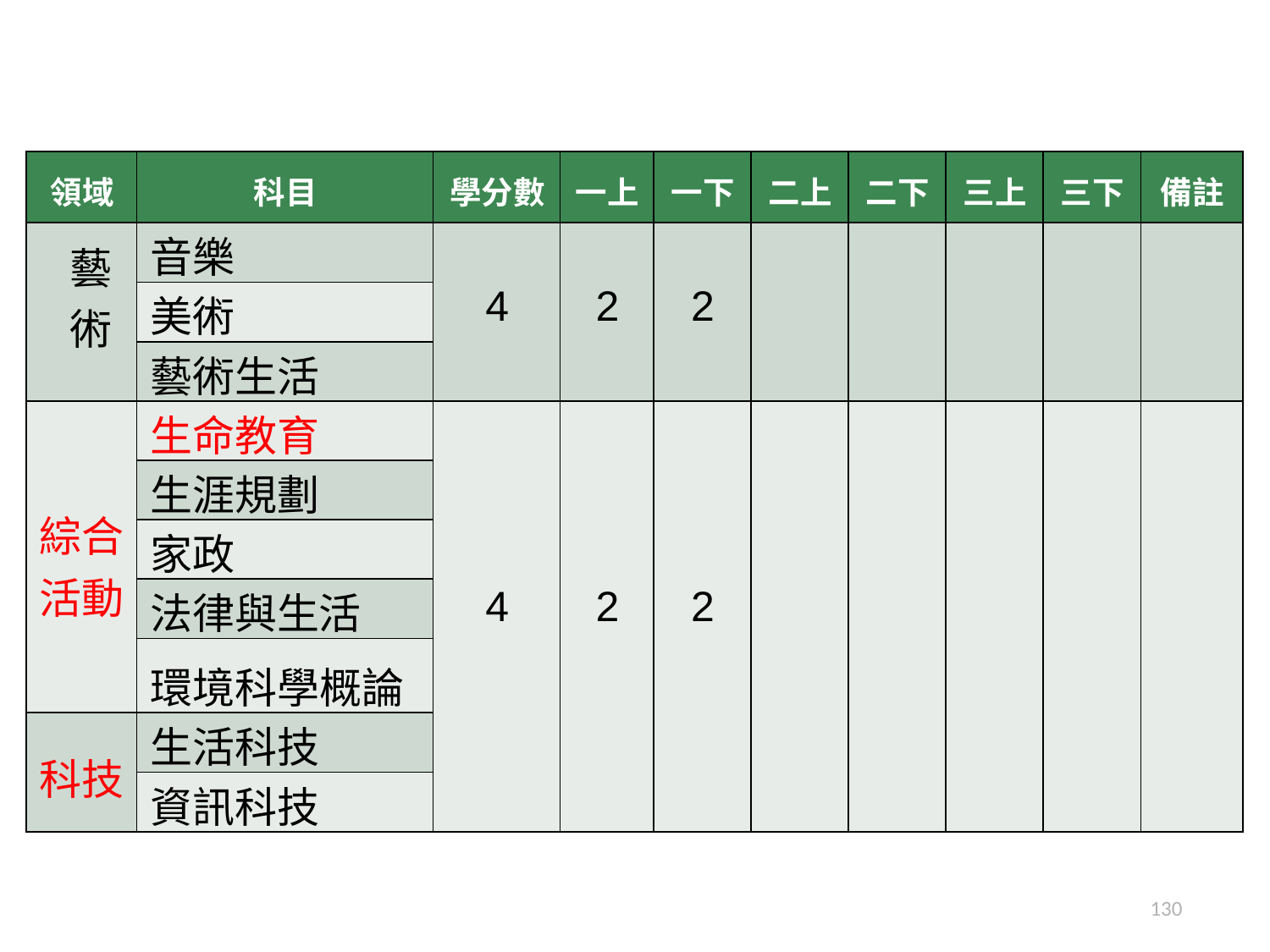

| 領域 | 科目 | 學分數 | 一上 | 一下 | 二上 | 二下 | 三上 | 三下 | 備註 |
| --- | --- | --- | --- | --- | --- | --- | --- | --- | --- |
| 藝 術 | 音樂 | 4 | 2 | 2 |  |  |  |  |  |
|  | 美術 |  |  |  |  |  |  |  |  |
|  | 藝術生活 |  |  |  |  |  |  |  |  |
| 綜合 活動 | 生命教育 | 4 | 2 | 2 |  |  |  |  |  |
|  | 生涯規劃 |  |  |  |  |  |  |  |  |
|  | 家政 |  |  |  |  |  |  |  |  |
|  | 法律與生活 |  |  |  |  |  |  |  |  |
|  | 環境科學概論 |  |  |  |  |  |  |  |  |
| 科技 | 生活科技 |  |  |  |  |  |  |  |  |
|  | 資訊科技 |  |  |  |  |  |  |  |  |
130
29